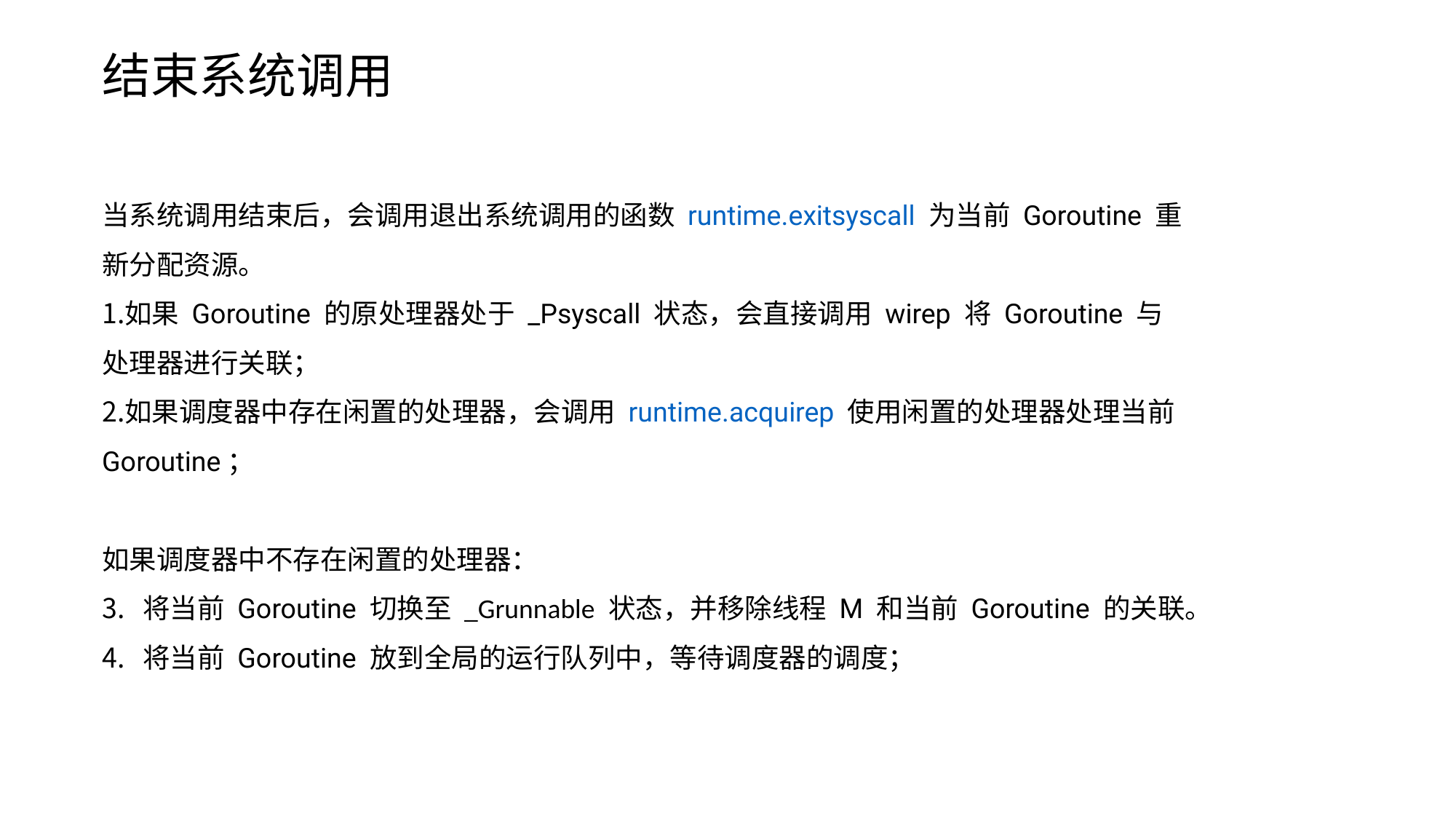

# 结束系统调用
当系统调用结束后，会调用退出系统调用的函数 runtime.exitsyscall 为当前 Goroutine 重新分配资源。
如果 Goroutine 的原处理器处于 _Psyscall 状态，会直接调用 wirep 将 Goroutine 与处理器进行关联；
如果调度器中存在闲置的处理器，会调用 runtime.acquirep 使用闲置的处理器处理当前 Goroutine；

如果调度器中不存在闲置的处理器：
将当前 Goroutine 切换至 _Grunnable 状态，并移除线程 M 和当前 Goroutine 的关联。
将当前 Goroutine 放到全局的运行队列中，等待调度器的调度；